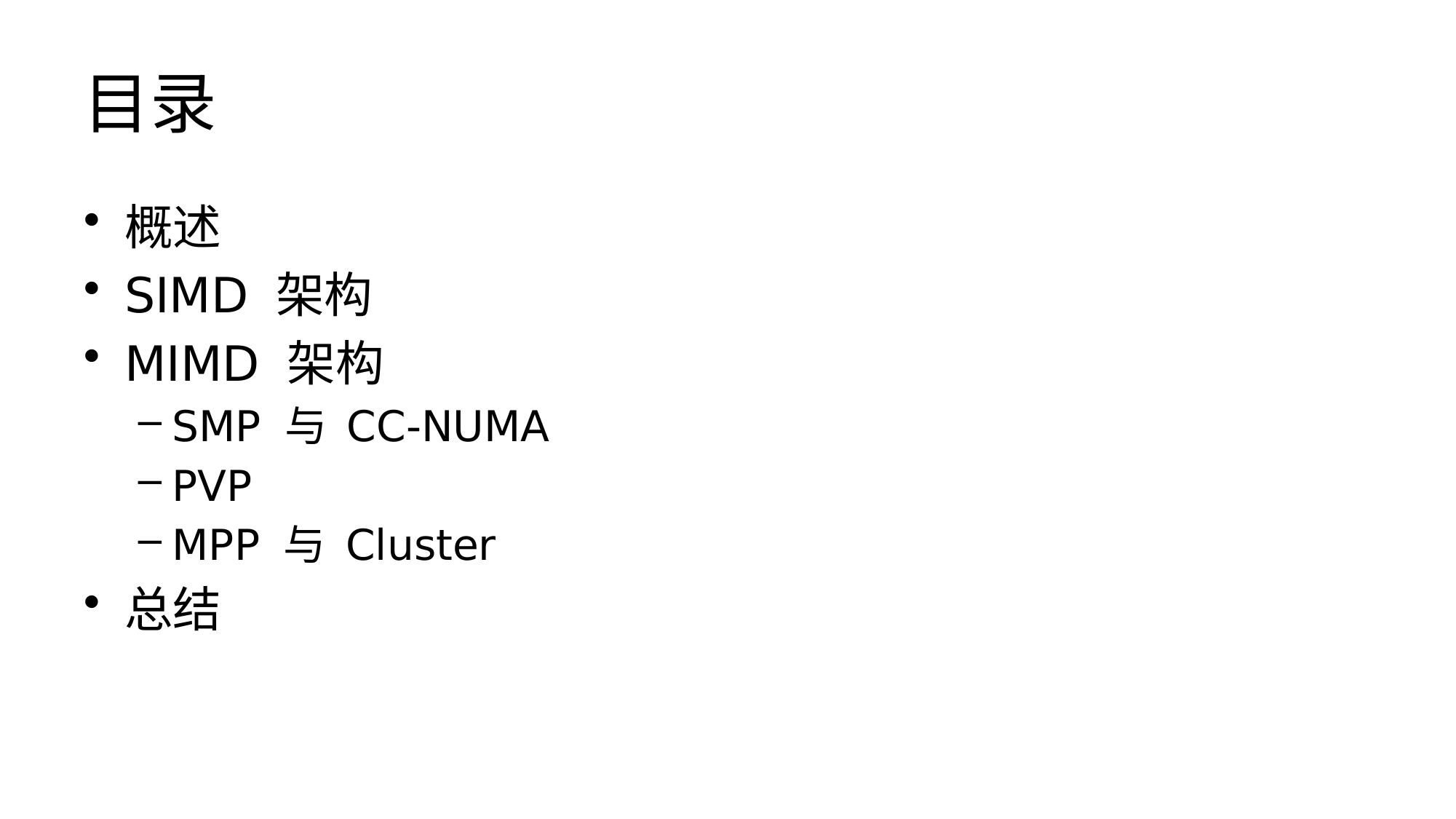

# 目录
概述
SIMD 架构
MIMD 架构
SMP 与 CC-NUMA
PVP
MPP 与 Cluster
总结
3